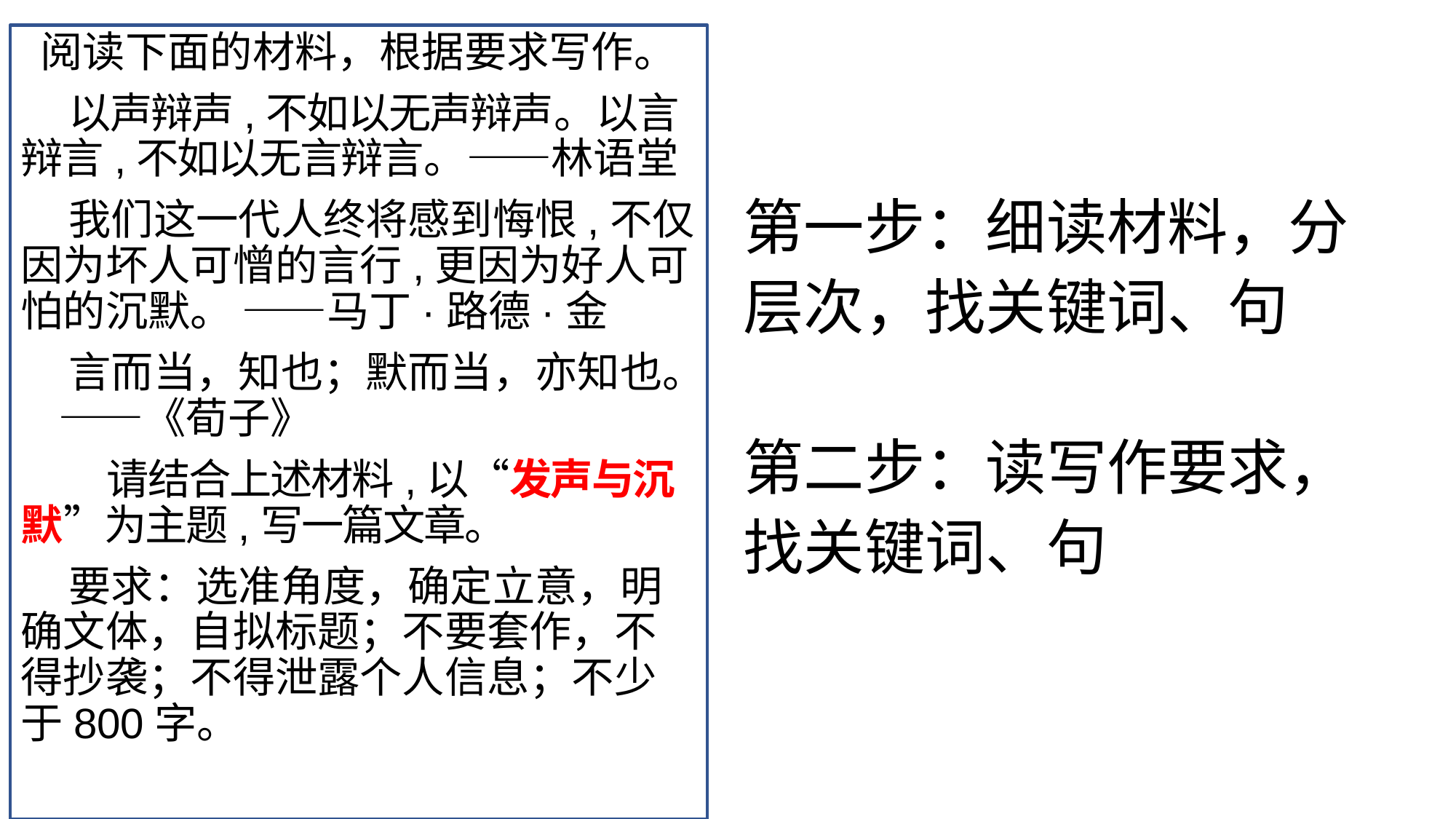

阅读下面的材料，根据要求写作。
    以声辩声,不如以无声辩声。以言辩言,不如以无言辩言。——林语堂
    我们这一代人终将感到悔恨,不仅因为坏人可憎的言行,更因为好人可怕的沉默。 ——马丁·路德·金
    言而当，知也；默而当，亦知也。    ——《荀子》
        请结合上述材料,以“发声与沉默”为主题,写一篇文章。
    要求：选准角度，确定立意，明确文体，自拟标题；不要套作，不得抄袭；不得泄露个人信息；不少于800字。
第一步：细读材料，分层次，找关键词、句

第二步：读写作要求，找关键词、句